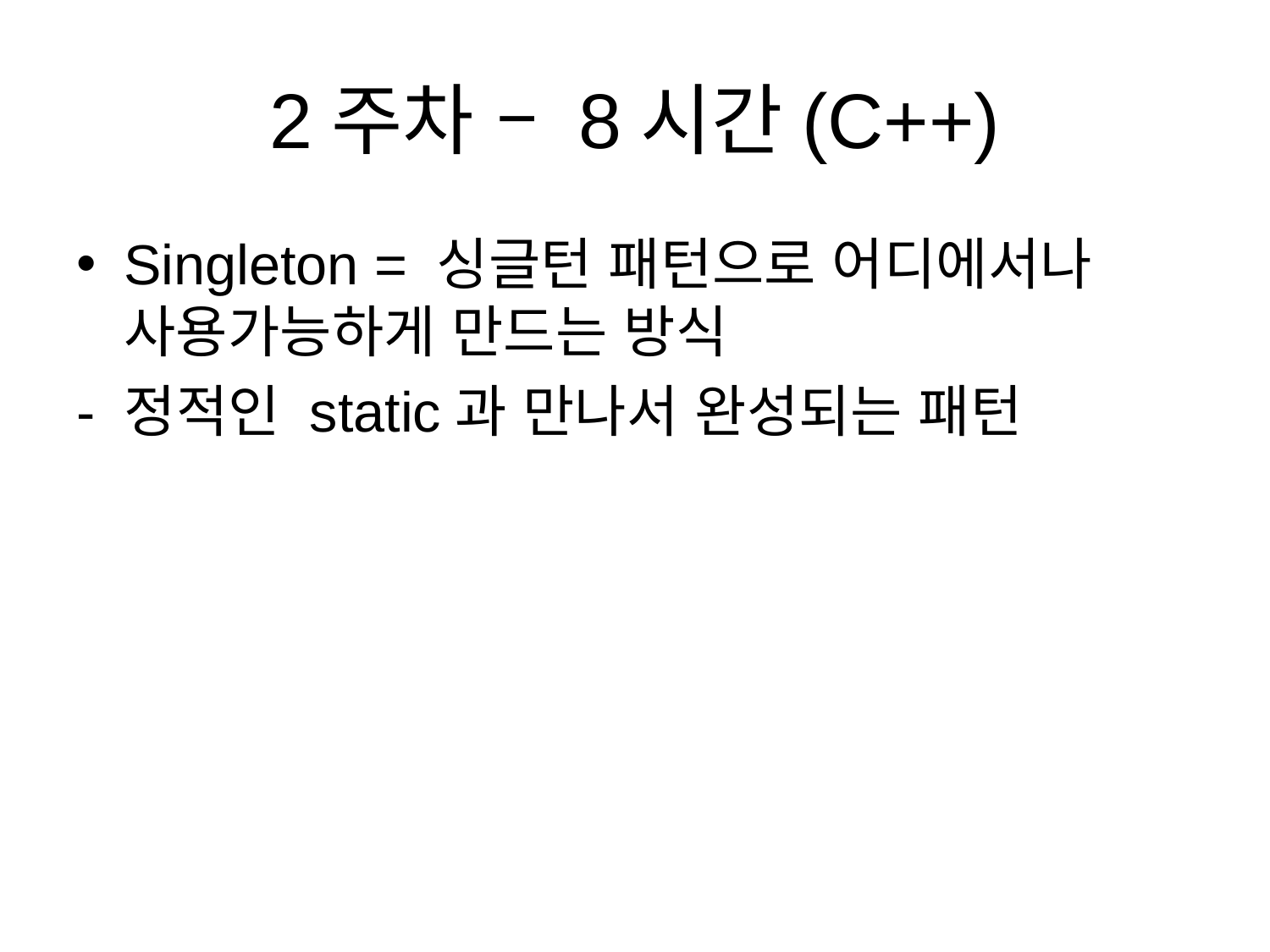

# 2주차 – 8시간(C++)
Singleton = 싱글턴 패턴으로 어디에서나 사용가능하게 만드는 방식
- 정적인 static과 만나서 완성되는 패턴